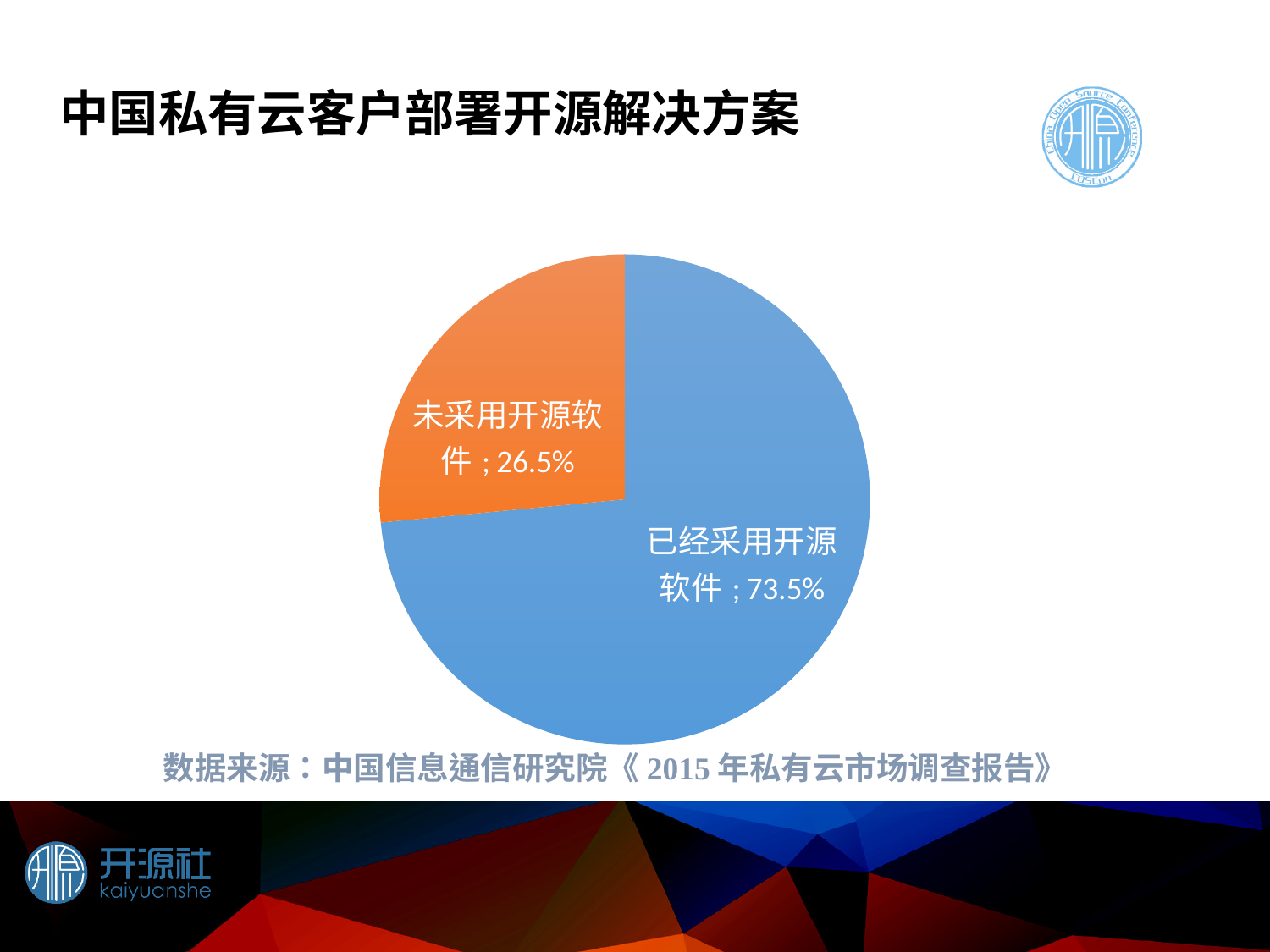

中国私有云客户部署开源解决方案

### Chart

| Category |  |
|---|---|
| 已经采用开源软件 | 0.7348703170028892 |
| 未采用开源软件 | 0.2651296829971183 |
数据来源：中国信息通信研究院《2015年私有云市场调查报告》